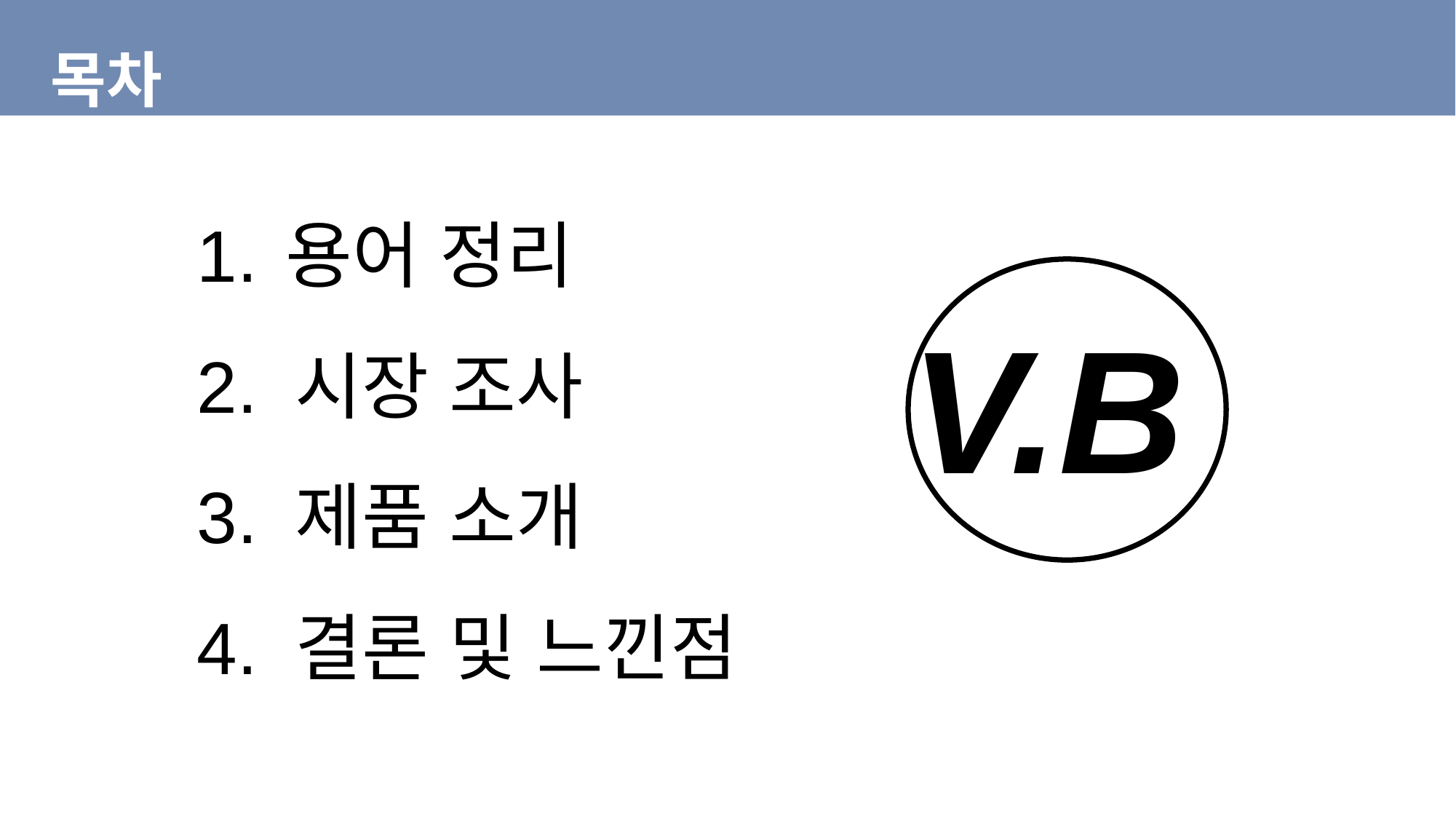

목차
용어 정리
2. 시장 조사
3. 제품 소개
4. 결론 및 느낀점

V.B